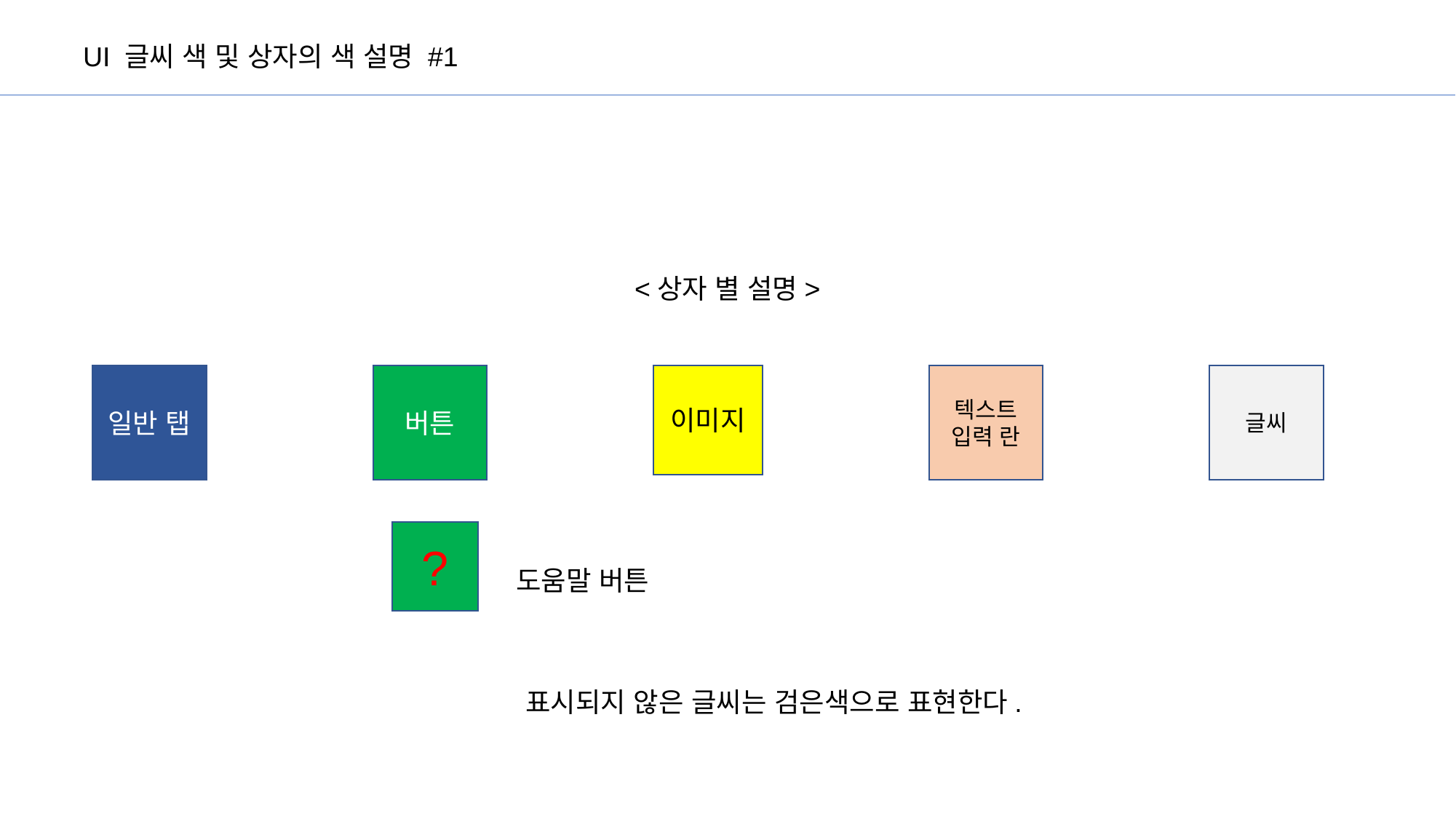

UI 글씨 색 및 상자의 색 설명 #1
<상자 별 설명>
일반 탭
버튼
이미지
텍스트
입력 란
글씨
?
도움말 버튼
표시되지 않은 글씨는 검은색으로 표현한다.